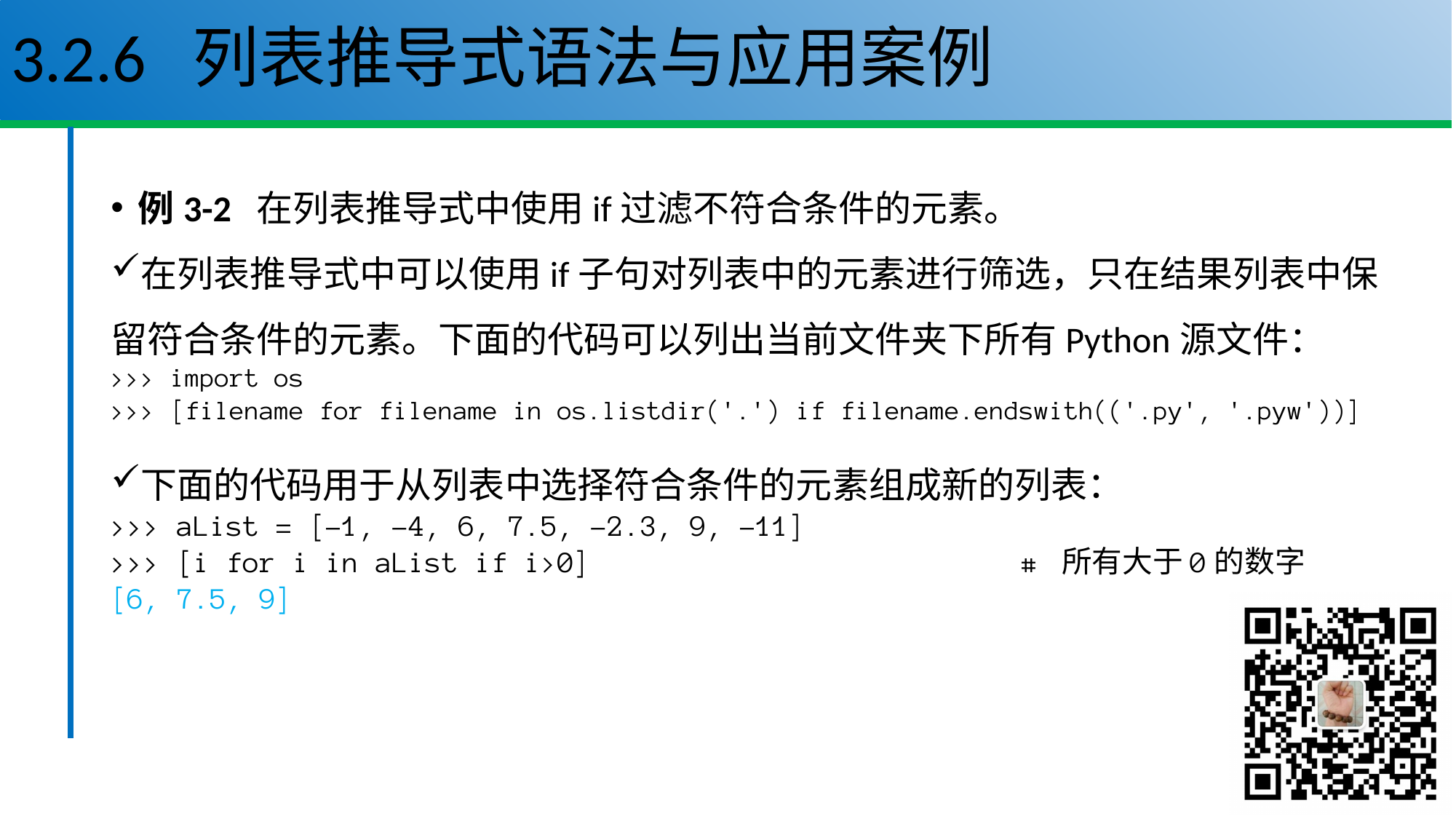

# 3.2.6  列表推导式语法与应用案例
例3-2  在列表推导式中使用if过滤不符合条件的元素。
在列表推导式中可以使用if子句对列表中的元素进行筛选，只在结果列表中保留符合条件的元素。下面的代码可以列出当前文件夹下所有Python源文件：
>>> import os
>>> [filename for filename in os.listdir('.') if filename.endswith(('.py', '.pyw'))]

下面的代码用于从列表中选择符合条件的元素组成新的列表：
>>> aList = [-1, -4, 6, 7.5, -2.3, 9, -11]
>>> [i for i in aList if i>0]                          # 所有大于0的数字
[6, 7.5, 9]
25